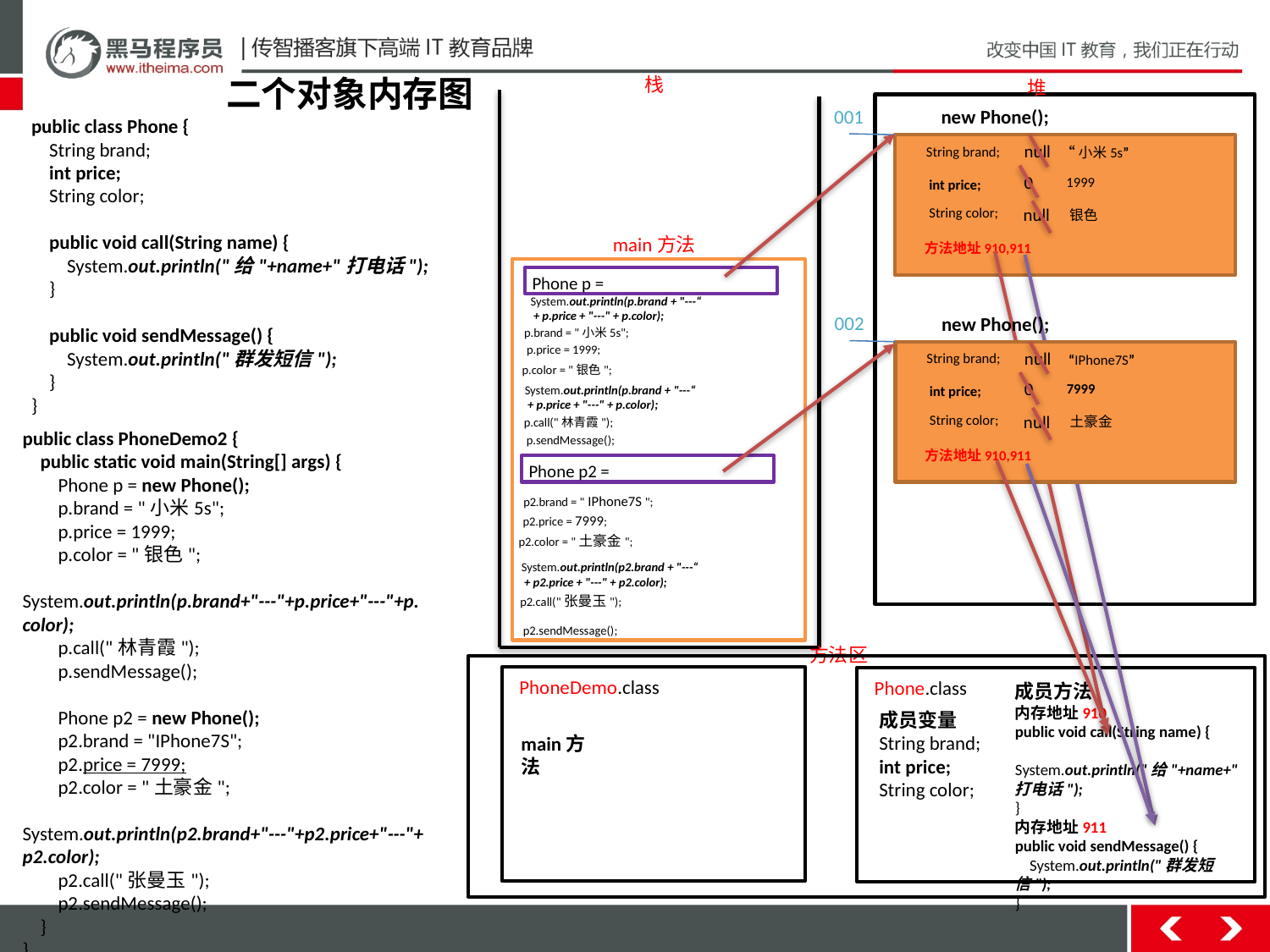

二个对象内存图
栈
堆

001
new Phone();

public class Phone {
    String brand;
    int price;
    String color;

    public void call(String name) {
        System.out.println("给"+name+"打电话");
    }

    public void sendMessage() {
        System.out.println("群发短信");
    }
}
null
001
String brand;
“小米5s”
0
1999
int price;
null
String color;
银色
main方法

方法地址910,911
Phone p =

System.out.println(p.brand + "---“
 + p.price + "---" + p.color);
002
new Phone();

p.brand = "小米5s";
p.price = 1999;
002
null
String brand;
“IPhone7S”
p.color = "银色";
0
7999
System.out.println(p.brand + "---“
 + p.price + "---" + p.color);
int price;
null
String color;
土豪金
p.call("林青霞");
public class PhoneDemo2 {
    public static void main(String[] args) {
        Phone p = new Phone();
        p.brand = "小米5s";
        p.price = 1999;
        p.color = "银色";
        System.out.println(p.brand+"---"+p.price+"---"+p.color);
        p.call("林青霞");
        p.sendMessage();

        Phone p2 = new Phone();
        p2.brand = "IPhone7S";
        p2.price = 7999;
        p2.color = "土豪金";
        System.out.println(p2.brand+"---"+p2.price+"---"+p2.color);
        p2.call("张曼玉");
        p2.sendMessage();
    }
}
p.sendMessage();
方法地址910,911
Phone p2 =

p2.brand = " IPhone7S ";
call(String name)

System.out.println("给"+name+"打电话");
p2.price = 7999;
p2.color = "土豪金";
System.out.println(p2.brand + "---“
 + p2.price + "---" + p2.color);
p2.call("张曼玉");
p2.sendMessage();
方法区

sendMessage()

System.out.println("群发短信");

PhoneDemo.class
main方法

Phone.class
成员方法
内存地址910
public void call(String name) {
    System.out.println("给"+name+"打电话");
}
内存地址911
public void sendMessage() {
    System.out.println("群发短信");
}
成员变量
String brand;
int price;
String color;